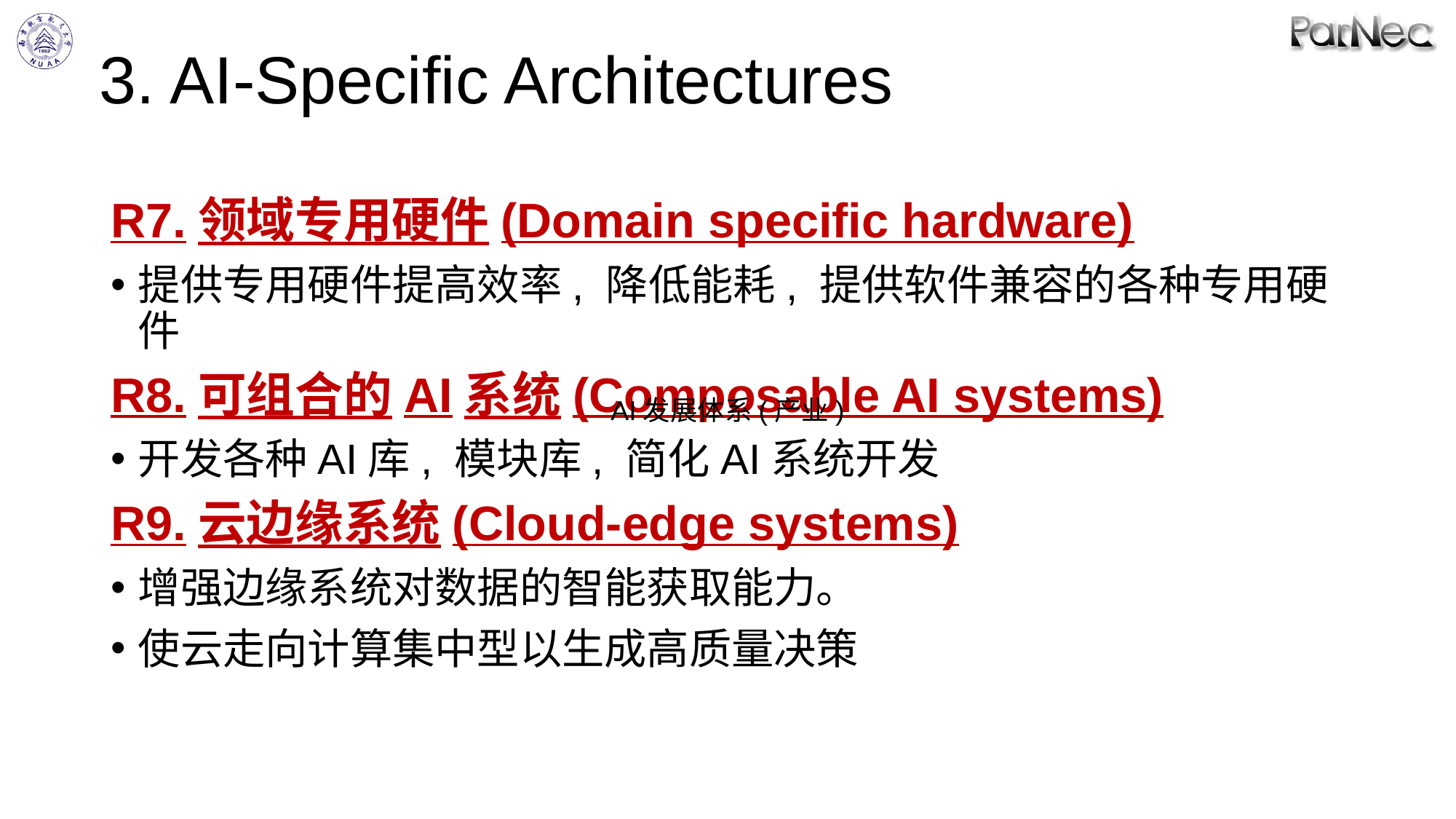

# 3. AI-Specific Architectures
R7.领域专用硬件(Domain specific hardware)
提供专用硬件提高效率, 降低能耗, 提供软件兼容的各种专用硬件
R8.可组合的AI系统(Composable AI systems)
开发各种AI库, 模块库, 简化AI系统开发
R9.云边缘系统(Cloud-edge systems)
增强边缘系统对数据的智能获取能力。
使云走向计算集中型以生成高质量决策
AI发展体系(产业)